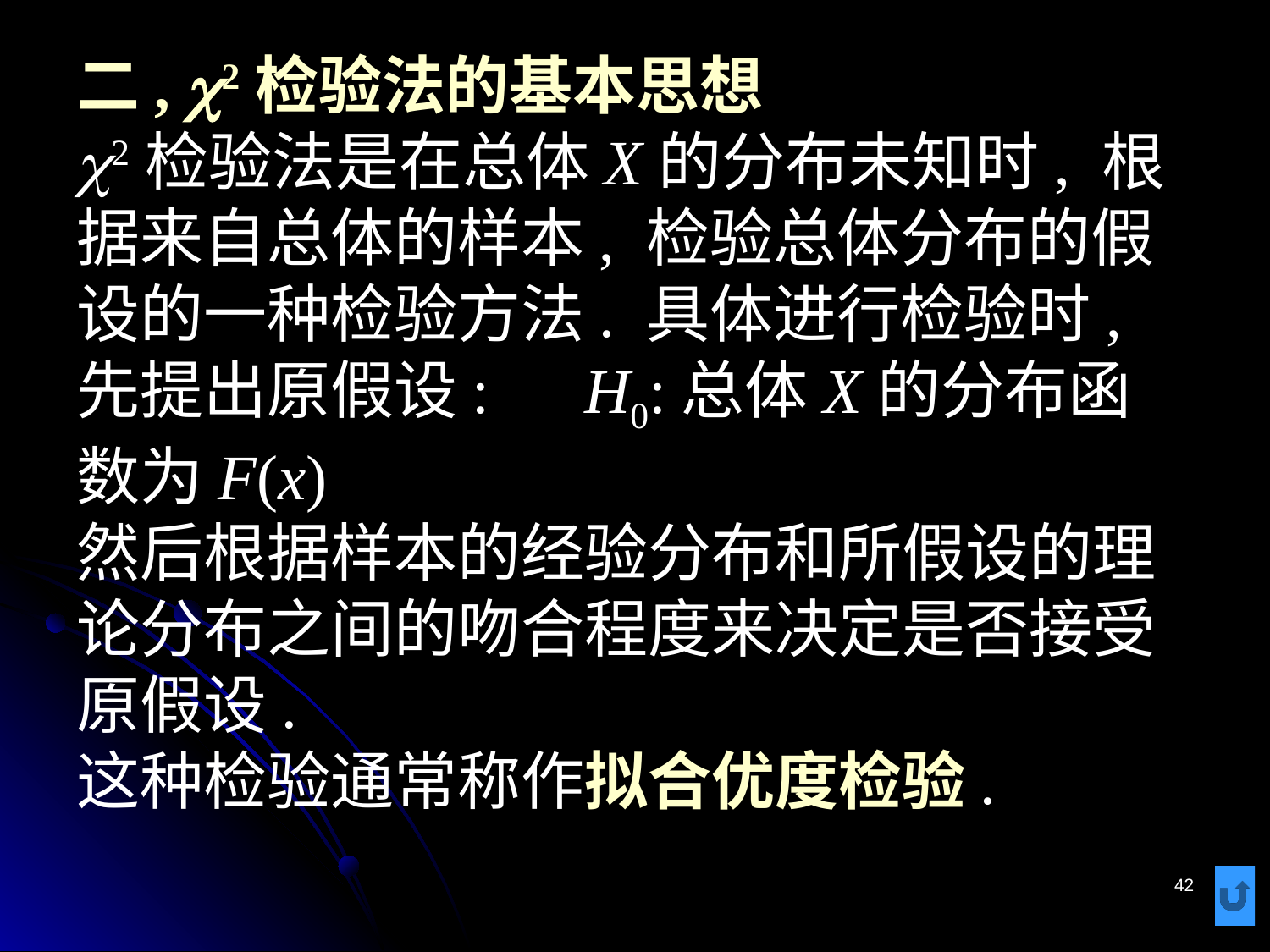

# 二, χ2检验法的基本思想 χ2检验法是在总体X的分布未知时, 根据来自总体的样本, 检验总体分布的假设的一种检验方法. 具体进行检验时, 先提出原假设:	H0:总体X的分布函数为F(x) 然后根据样本的经验分布和所假设的理论分布之间的吻合程度来决定是否接受原假设. 这种检验通常称作拟合优度检验.
42